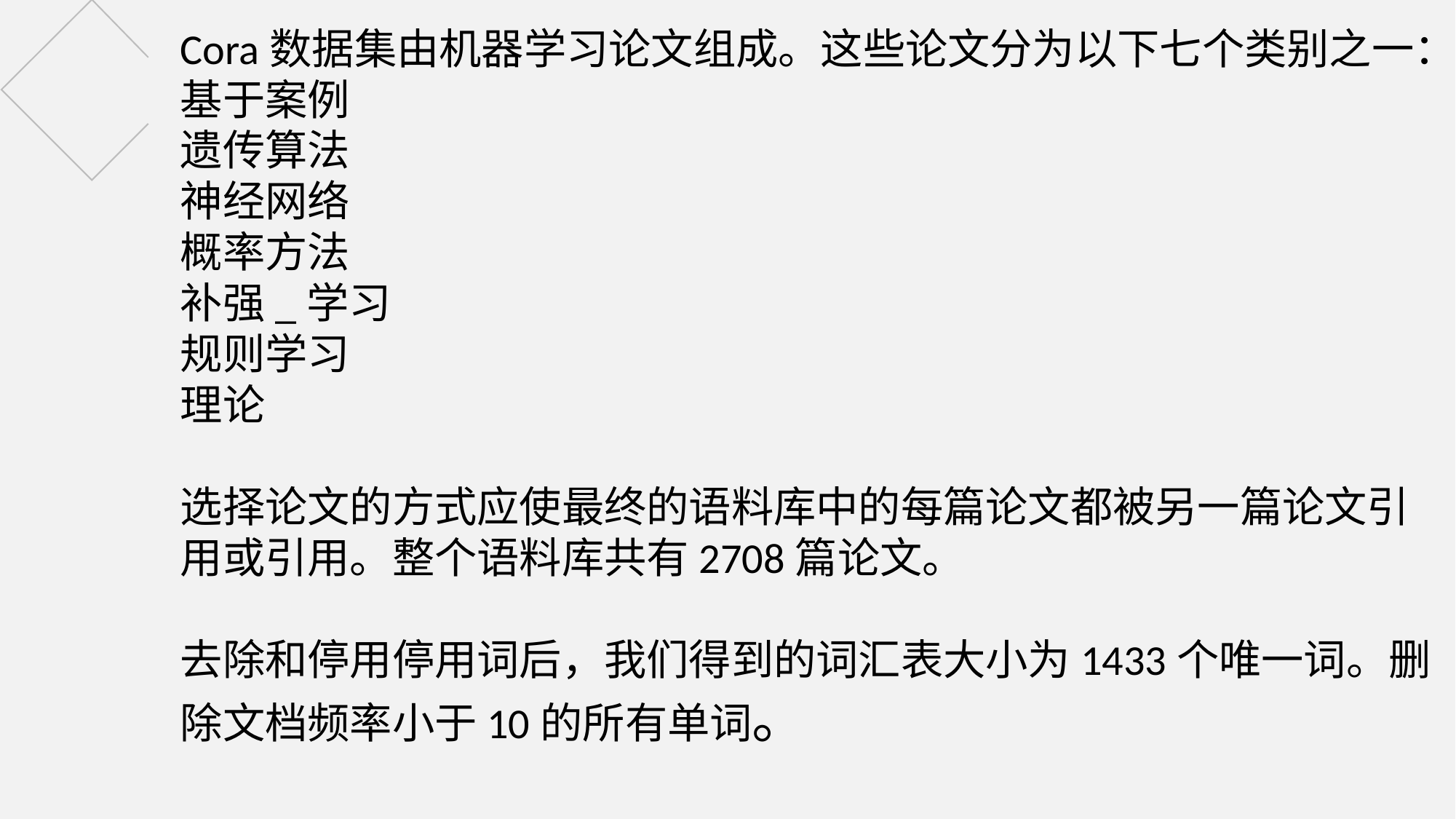

Cora数据集由机器学习论文组成。这些论文分为以下七个类别之一：
基于案例
遗传算法
神经网络
概率方法
补强_学习
规则学习
理论

选择论文的方式应使最终的语料库中的每篇论文都被另一篇论文引用或引用。整个语料库共有2708篇论文。

去除和停用停用词后，我们得到的词汇表大小为1433个唯一词。删除文档频率小于10的所有单词。